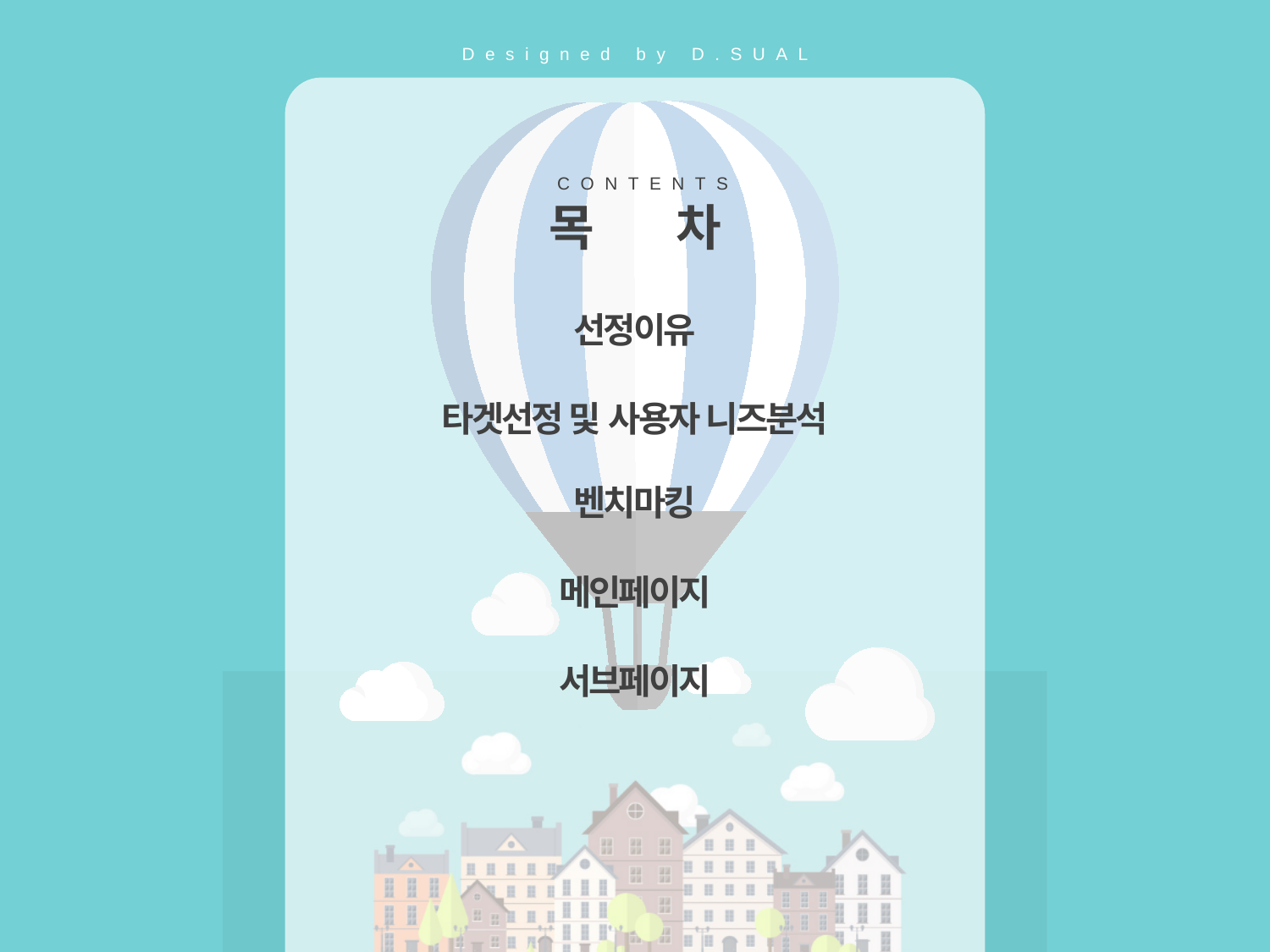

CONTENTS
목	차
선정이유

타겟선정 및 사용자 니즈분석
벤치마킹
메인페이지
서브페이지